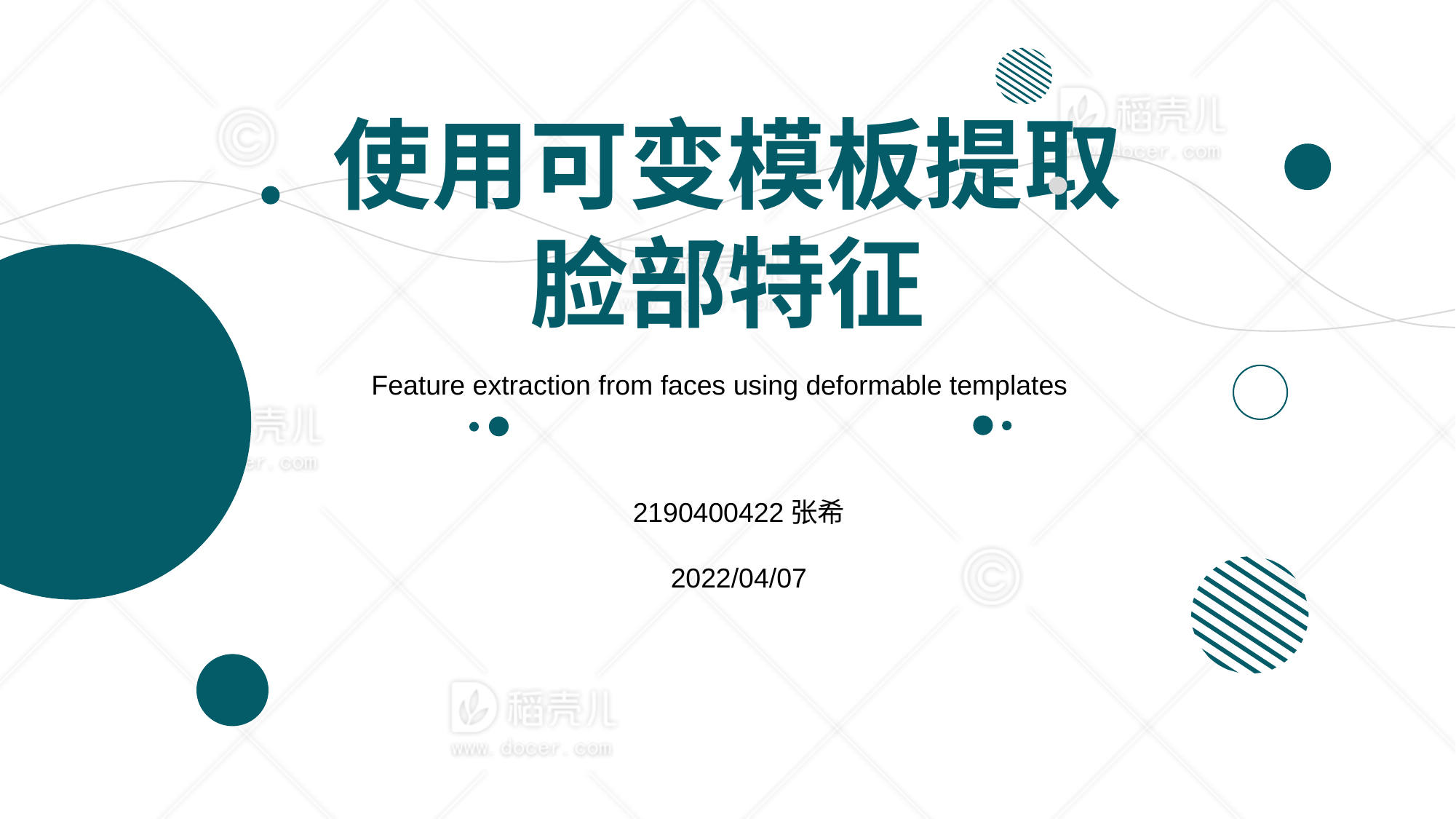

使用可变模板提取
脸部特征

Feature extraction from faces using deformable templates

2190400422张希

2022/04/07